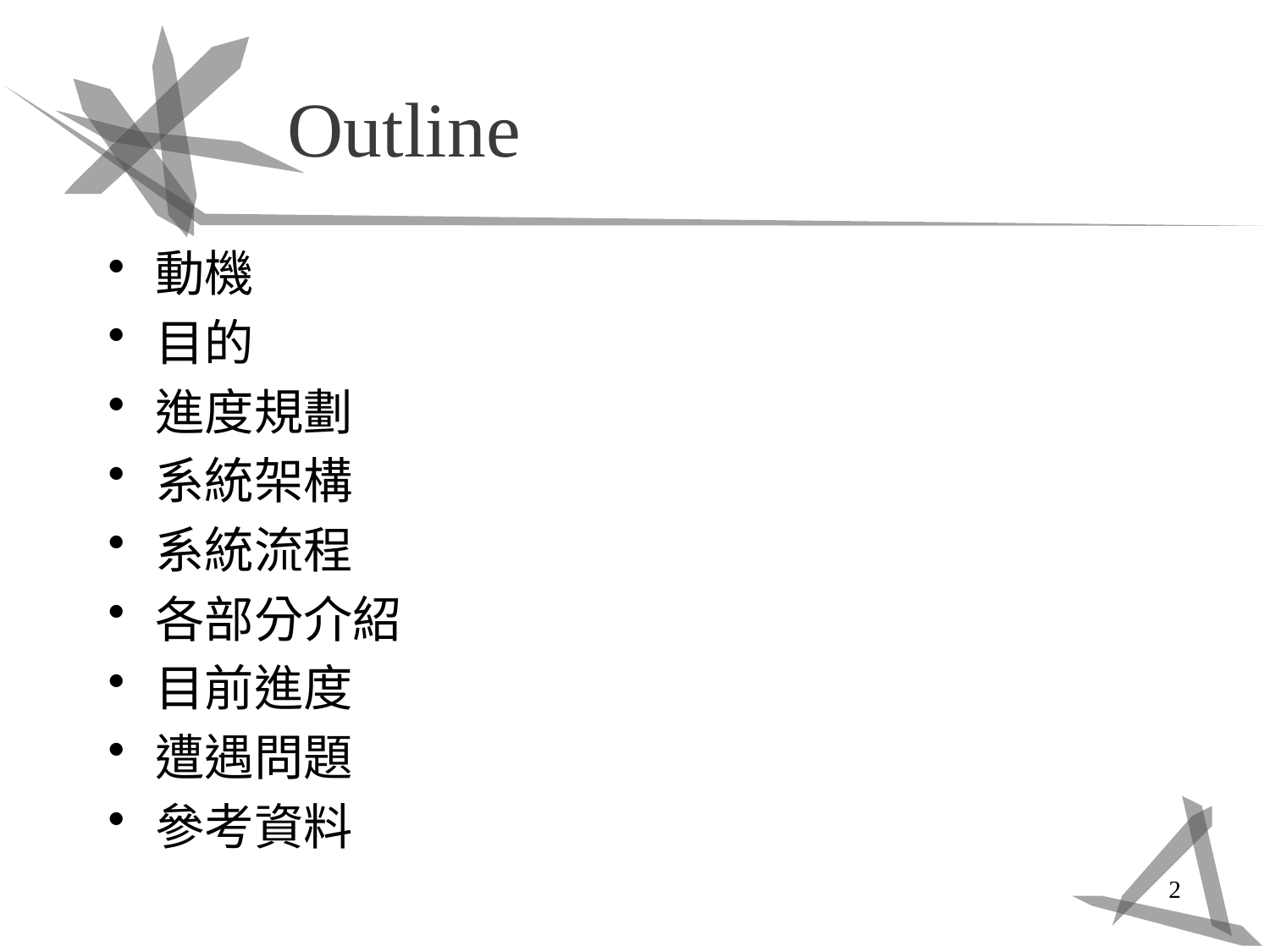

# Outline
動機
目的
進度規劃
系統架構
系統流程
各部分介紹
目前進度
遭遇問題
參考資料

2